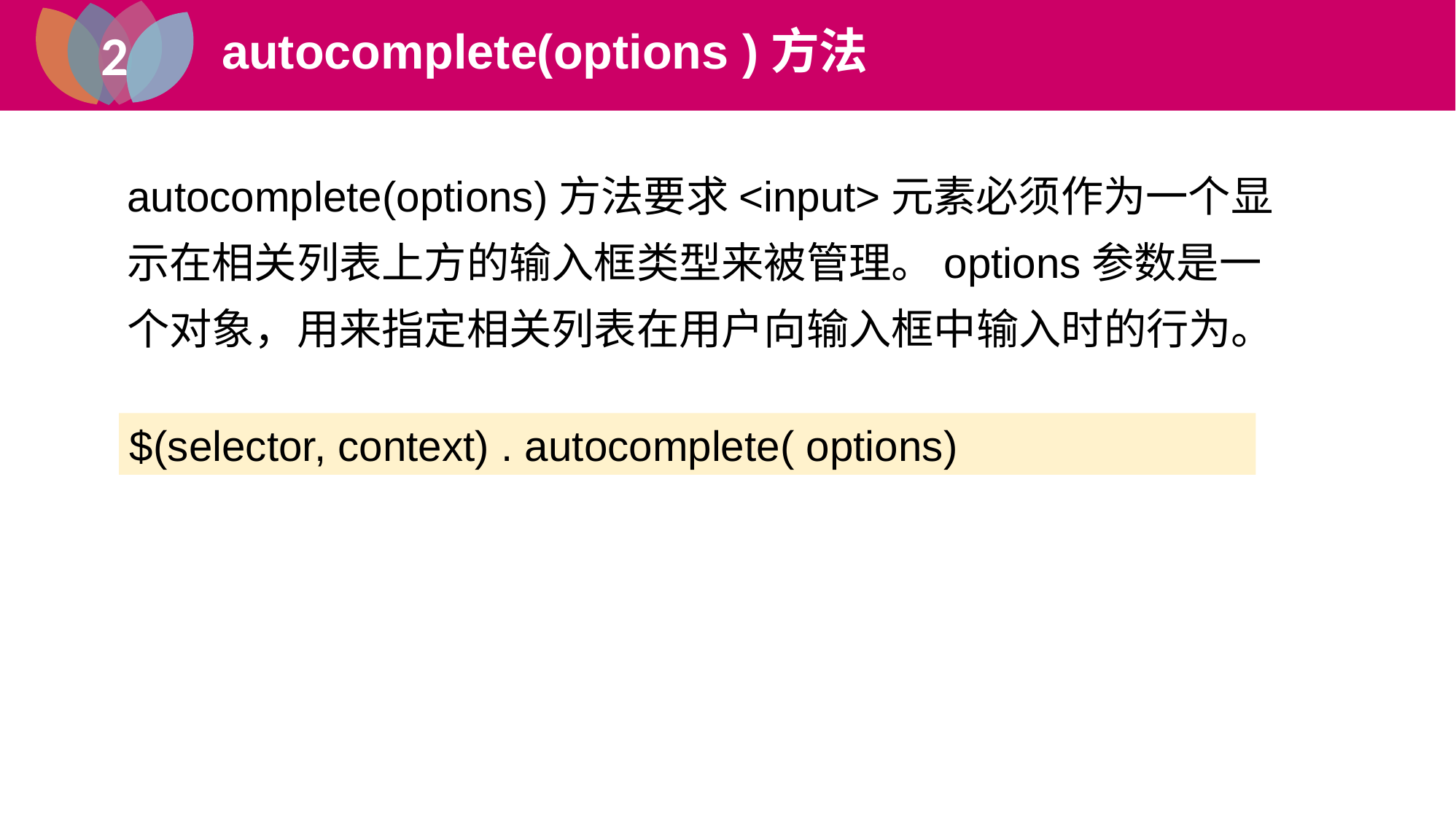

2
autocomplete(options )方法
1
jQuery UI
autocomplete(options)方法要求<input>元素必须作为一个显示在相关列表上方的输入框类型来被管理。options参数是一个对象，用来指定相关列表在用户向输入框中输入时的行为。

$(selector, context) . autocomplete( options)